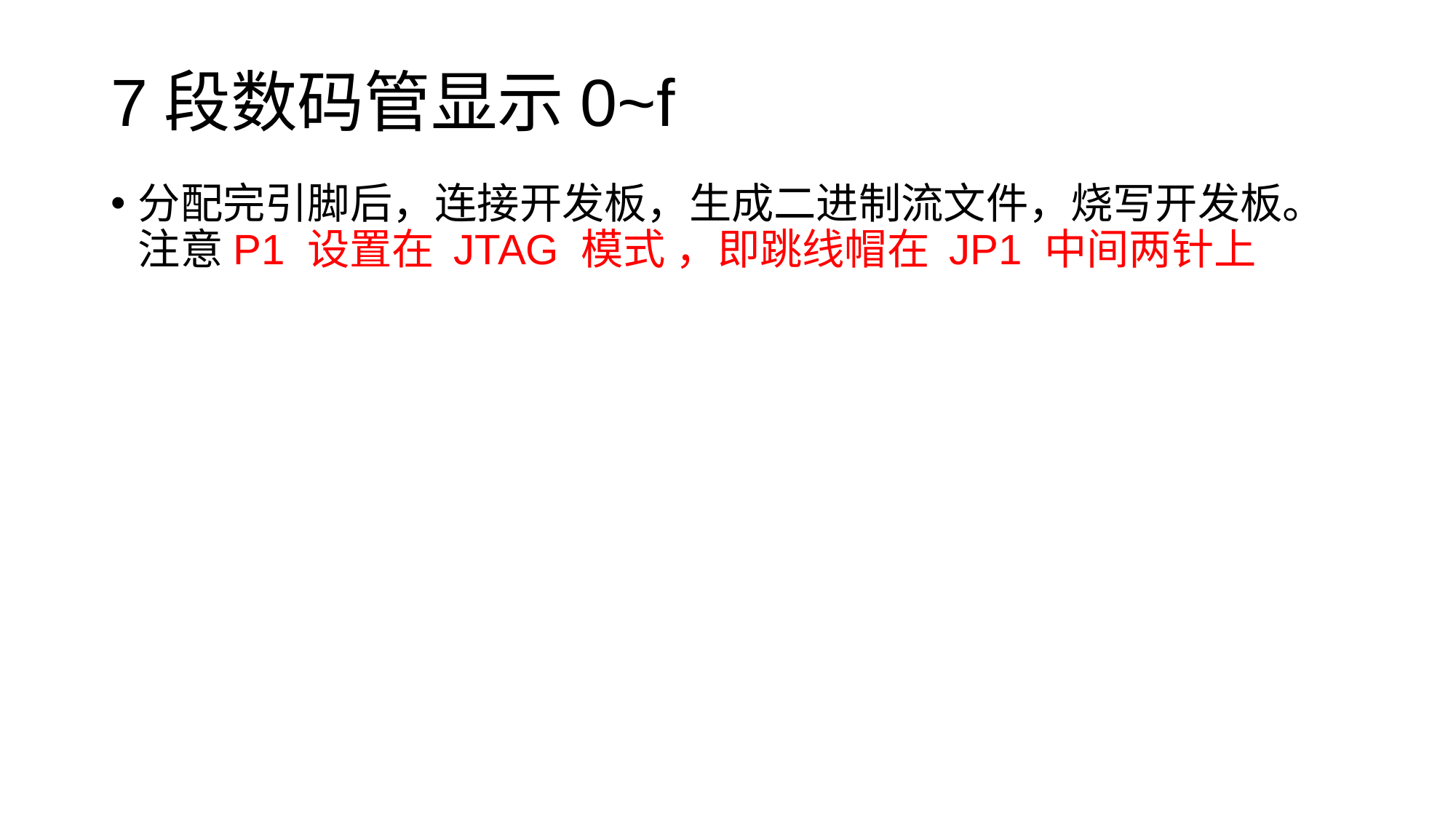

# 7段数码管显示0~f
分配完引脚后，连接开发板，生成二进制流文件，烧写开发板。注意P1 设置在 JTAG 模式 ，即跳线帽在 JP1 中间两针上